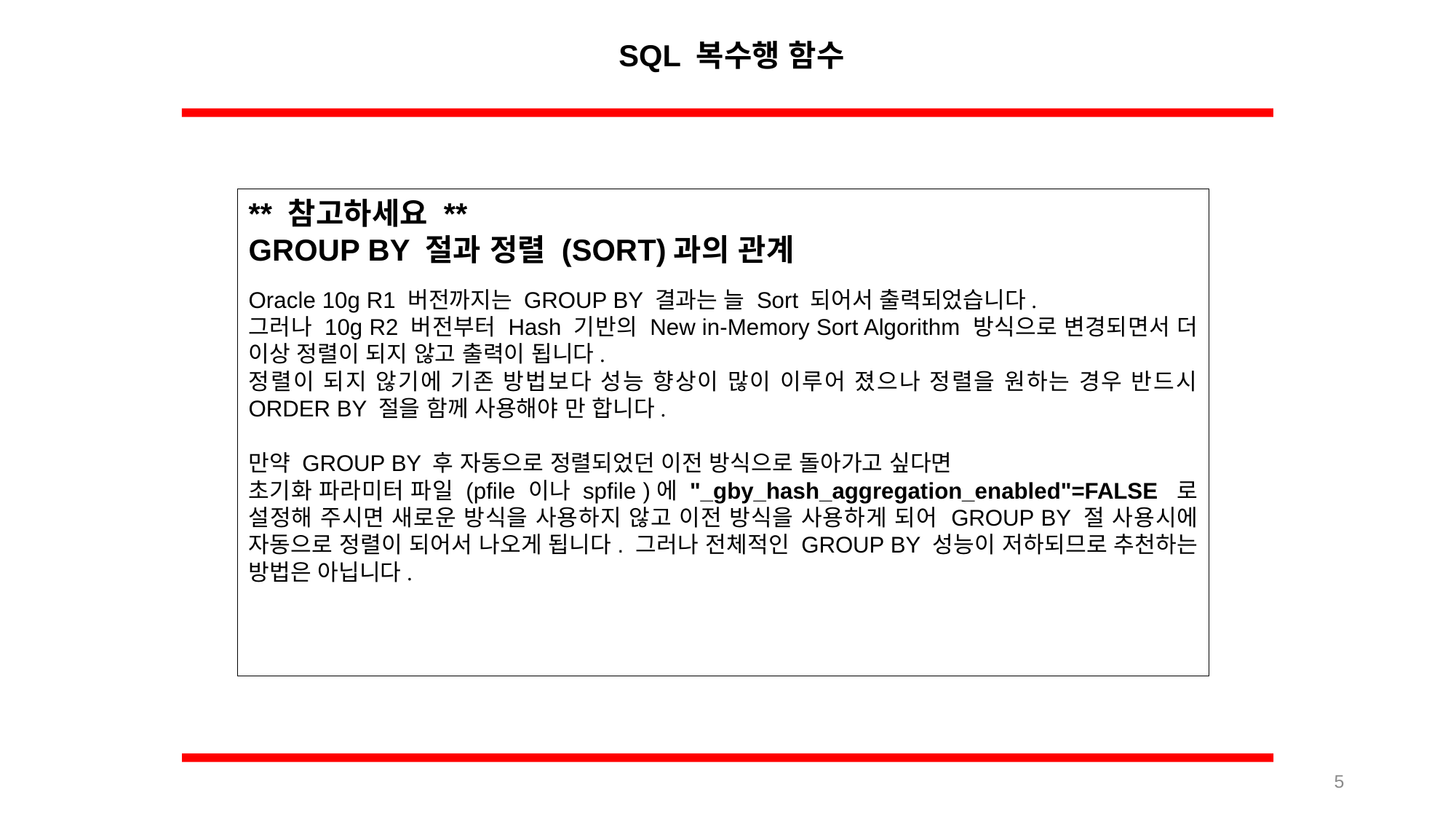

SQL 복수행 함수

** 참고하세요 **
GROUP BY 절과 정렬 (SORT)과의 관계

Oracle 10g R1 버전까지는 GROUP BY 결과는 늘 Sort 되어서 출력되었습니다.
그러나 10g R2 버전부터 Hash 기반의 New in-Memory Sort Algorithm 방식으로 변경되면서 더 이상 정렬이 되지 않고 출력이 됩니다.
정렬이 되지 않기에 기존 방법보다 성능 향상이 많이 이루어 졌으나 정렬을 원하는 경우 반드시 ORDER BY 절을 함께 사용해야 만 합니다.

만약 GROUP BY 후 자동으로 정렬되었던 이전 방식으로 돌아가고 싶다면
초기화 파라미터 파일 (pfile 이나 spfile )에 "_gby_hash_aggregation_enabled"=FALSE  로 설정해 주시면 새로운 방식을 사용하지 않고 이전 방식을 사용하게 되어 GROUP BY 절 사용시에 자동으로 정렬이 되어서 나오게 됩니다. 그러나 전체적인 GROUP BY 성능이 저하되므로 추천하는 방법은 아닙니다.

5